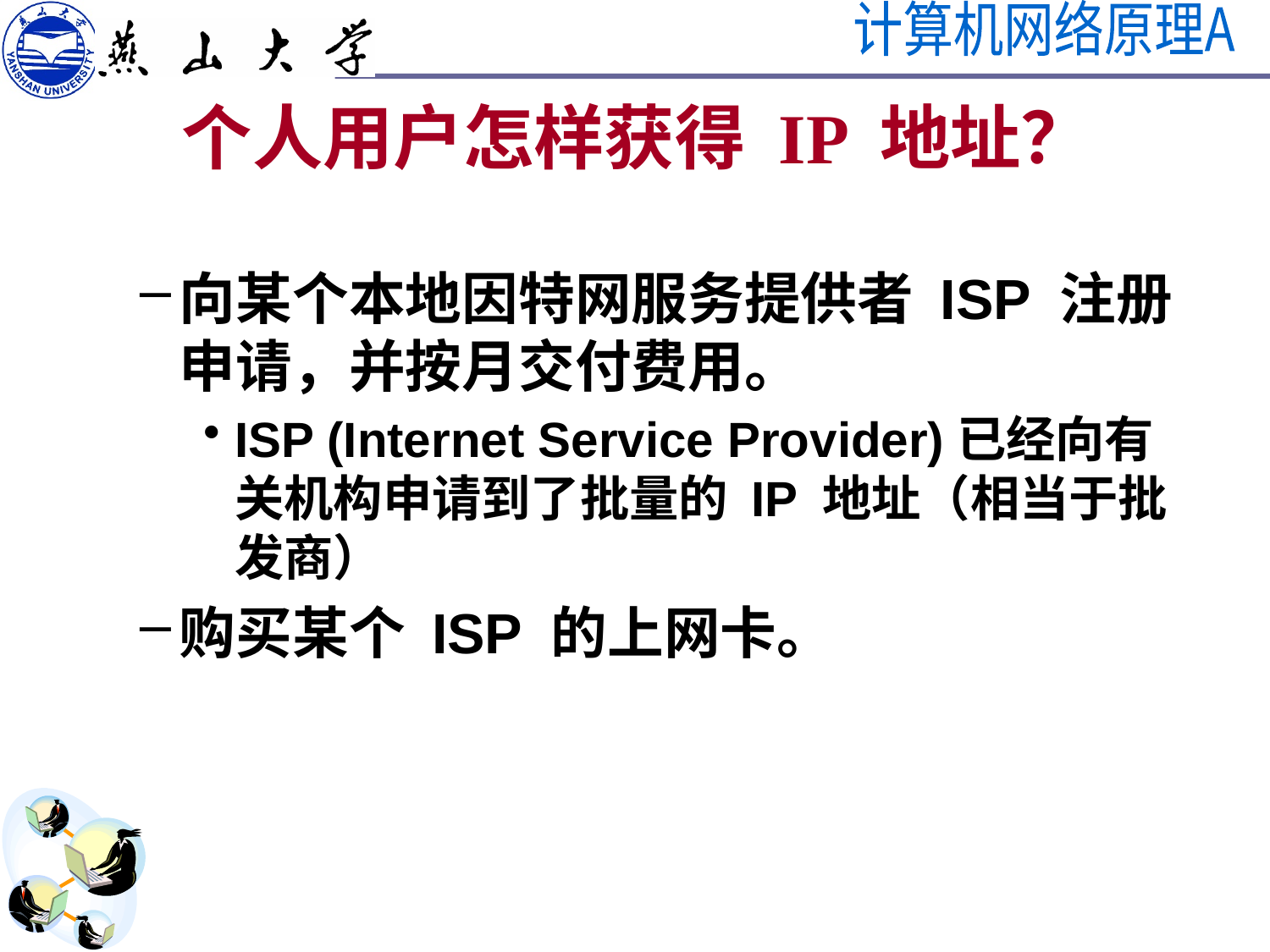

# 个人用户怎样获得 IP 地址？

向某个本地因特网服务提供者 ISP 注册申请，并按月交付费用。
ISP (Internet Service Provider)已经向有关机构申请到了批量的 IP 地址（相当于批发商）
购买某个 ISP 的上网卡。